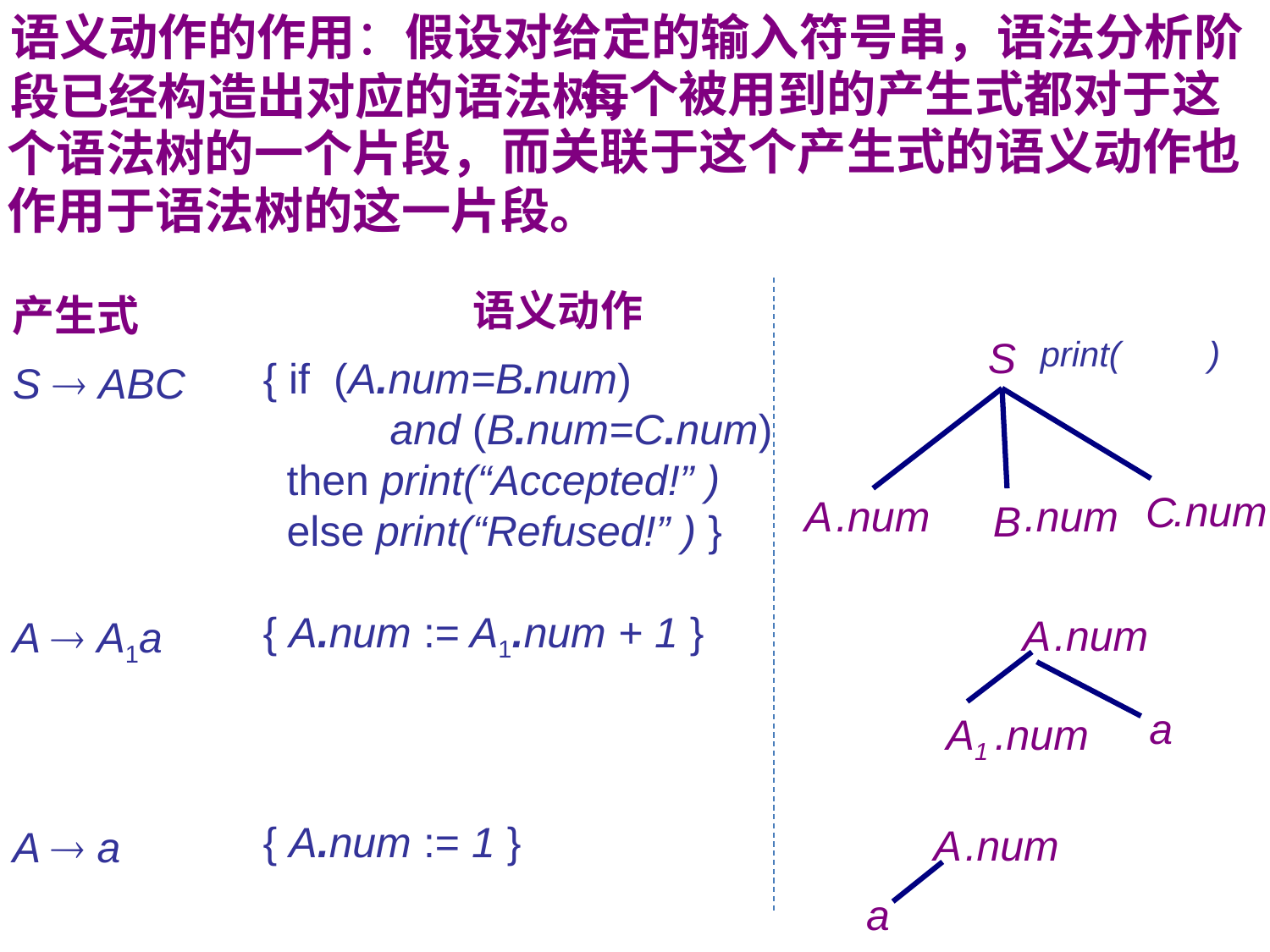

语义动作的作用：假设对给定的输入符号串，语法分析阶段已经构造出对应的语法树，
                                                  每个被用到的产生式都对于这个语法树的一个片段，
                                           而关联于这个产生式的语义动作也作用于语法树的这一片段。
                     语义动作

{ if  (A.num=B.num)
	and (B.num=C.num)
  then print(“Accepted!” )
  else print(“Refused!” ) }

{ A.num := A1.num + 1 }

{ A.num := 1 }

产生式

S → ABC

A → A1a

A → a

S
print(         )
.num
C
.num
A
.num
B
A
.num
a
A1
.num
A
.num
a